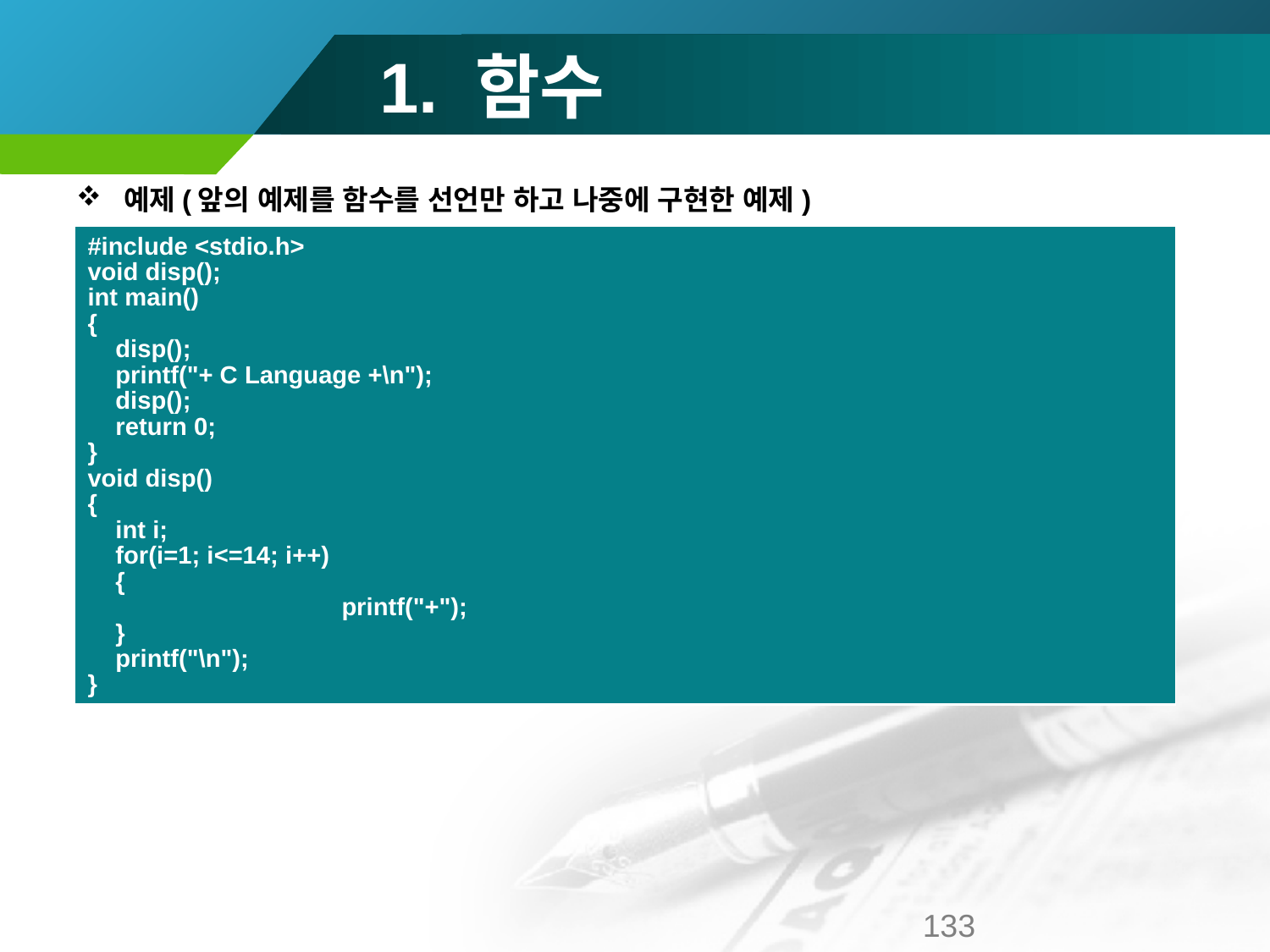

# 1. 함수
예제(앞의 예제를 함수를 선언만 하고 나중에 구현한 예제)
| #include <stdio.h> void disp(); int main() { disp(); printf("+ C Language +\n"); disp(); return 0; } void disp() { int i; for(i=1; i<=14; i++) { printf("+"); } printf("\n"); } |
| --- |
133